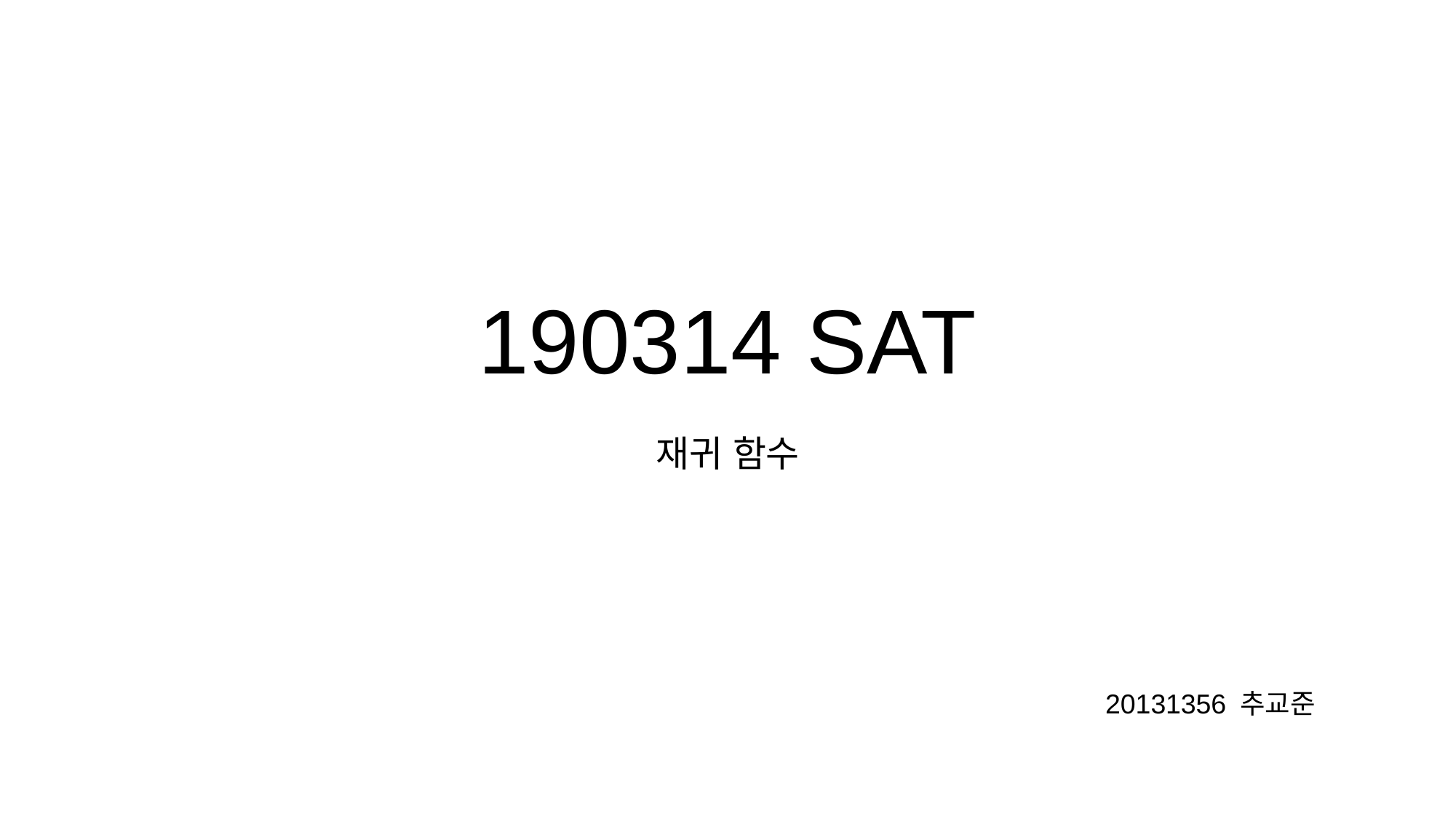

# 190314 SAT
재귀 함수
20131356 추교준